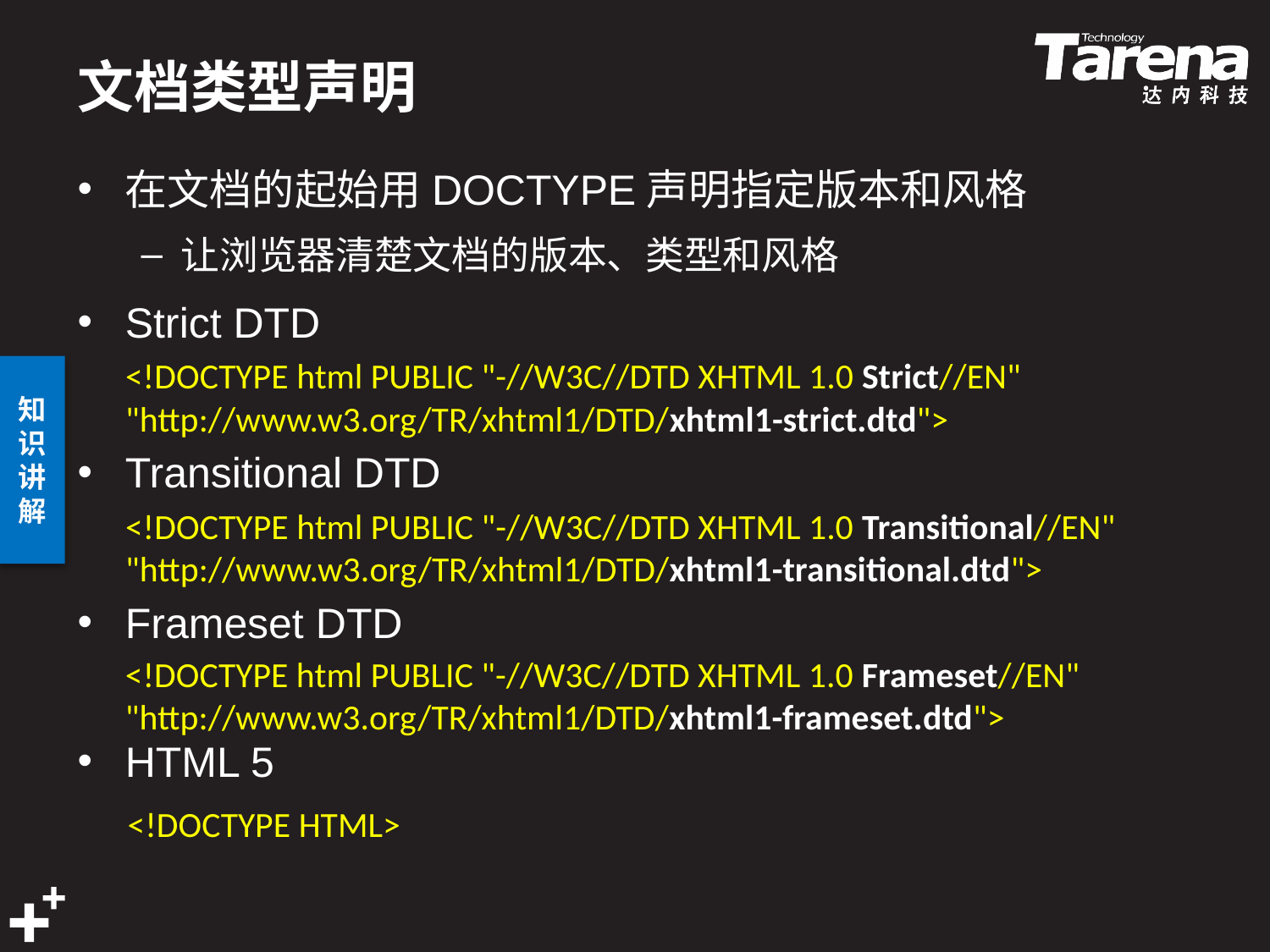

# 文档类型声明
在文档的起始用DOCTYPE声明指定版本和风格
让浏览器清楚文档的版本、类型和风格
Strict DTD

Transitional DTD

Frameset DTD

HTML 5

<!DOCTYPE html PUBLIC "-//W3C//DTD XHTML 1.0 Strict//EN"   "http://www.w3.org/TR/xhtml1/DTD/xhtml1-strict.dtd">
<!DOCTYPE html PUBLIC "-//W3C//DTD XHTML 1.0 Transitional//EN" "http://www.w3.org/TR/xhtml1/DTD/xhtml1-transitional.dtd">
<!DOCTYPE html PUBLIC "-//W3C//DTD XHTML 1.0 Frameset//EN" "http://www.w3.org/TR/xhtml1/DTD/xhtml1-frameset.dtd">
<!DOCTYPE HTML>